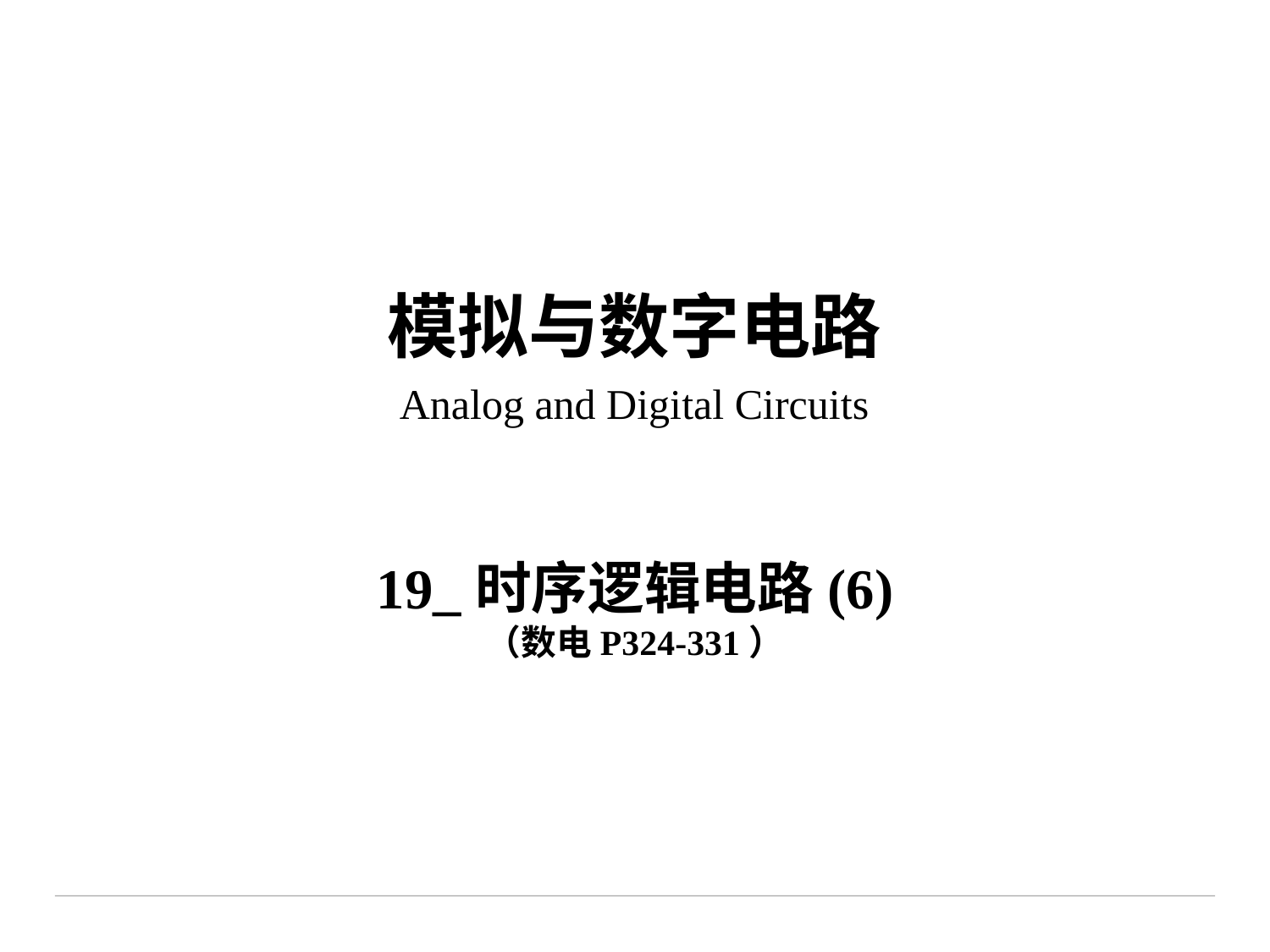

# 模拟与数字电路 Analog and Digital Circuits
19_时序逻辑电路(6)
（数电P324-331）